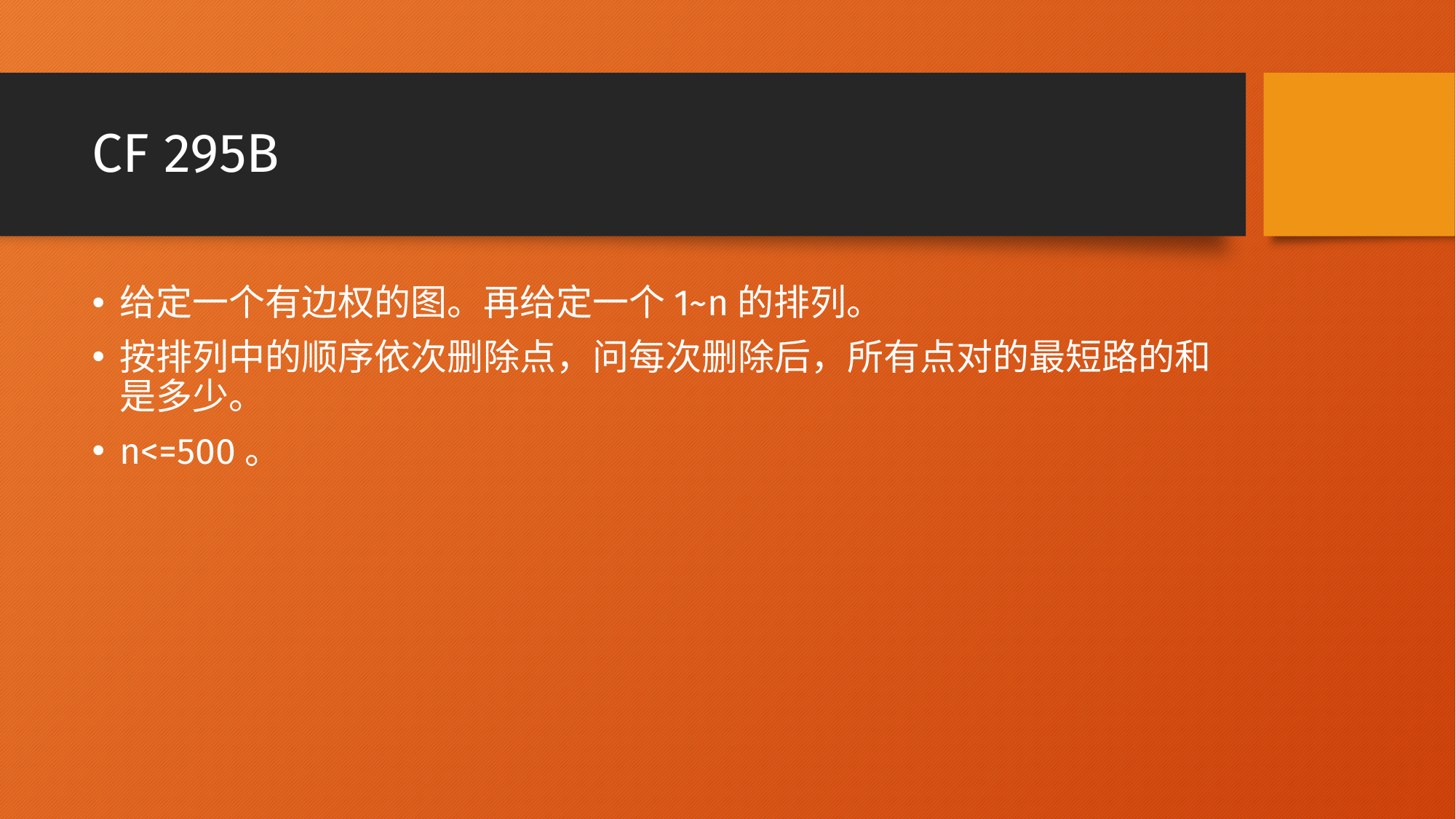

# CF 295B
给定一个有边权的图。再给定一个1~n的排列。
按排列中的顺序依次删除点，问每次删除后，所有点对的最短路的和是多少。
n<=500。